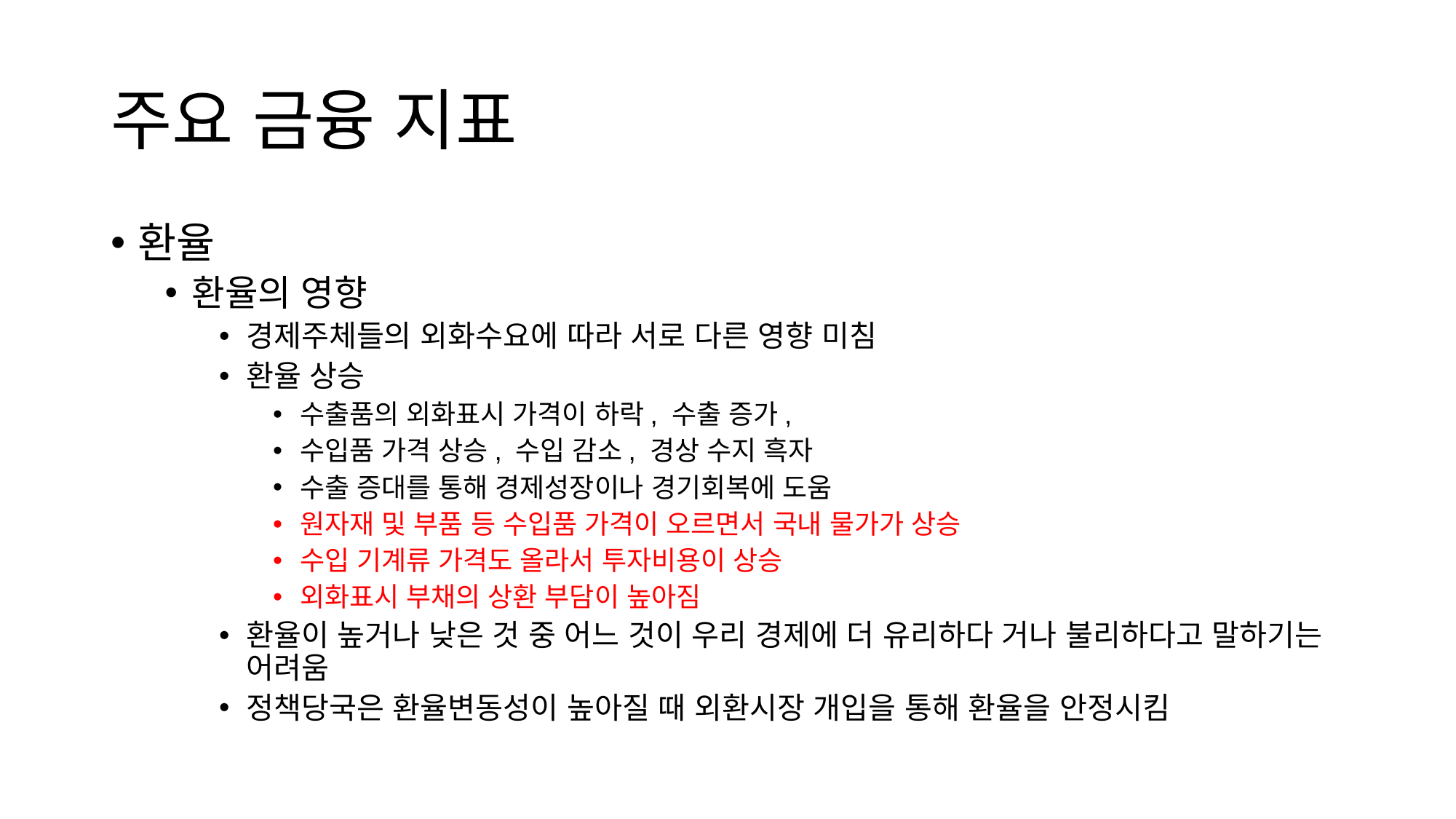

# 주요 금융 지표
환율
환율의 영향
경제주체들의 외화수요에 따라 서로 다른 영향 미침
환율 상승
수출품의 외화표시 가격이 하락, 수출 증가,
수입품 가격 상승, 수입 감소, 경상 수지 흑자
수출 증대를 통해 경제성장이나 경기회복에 도움
원자재 및 부품 등 수입품 가격이 오르면서 국내 물가가 상승
수입 기계류 가격도 올라서 투자비용이 상승
외화표시 부채의 상환 부담이 높아짐
환율이 높거나 낮은 것 중 어느 것이 우리 경제에 더 유리하다 거나 불리하다고 말하기는 어려움
정책당국은 환율변동성이 높아질 때 외환시장 개입을 통해 환율을 안정시킴